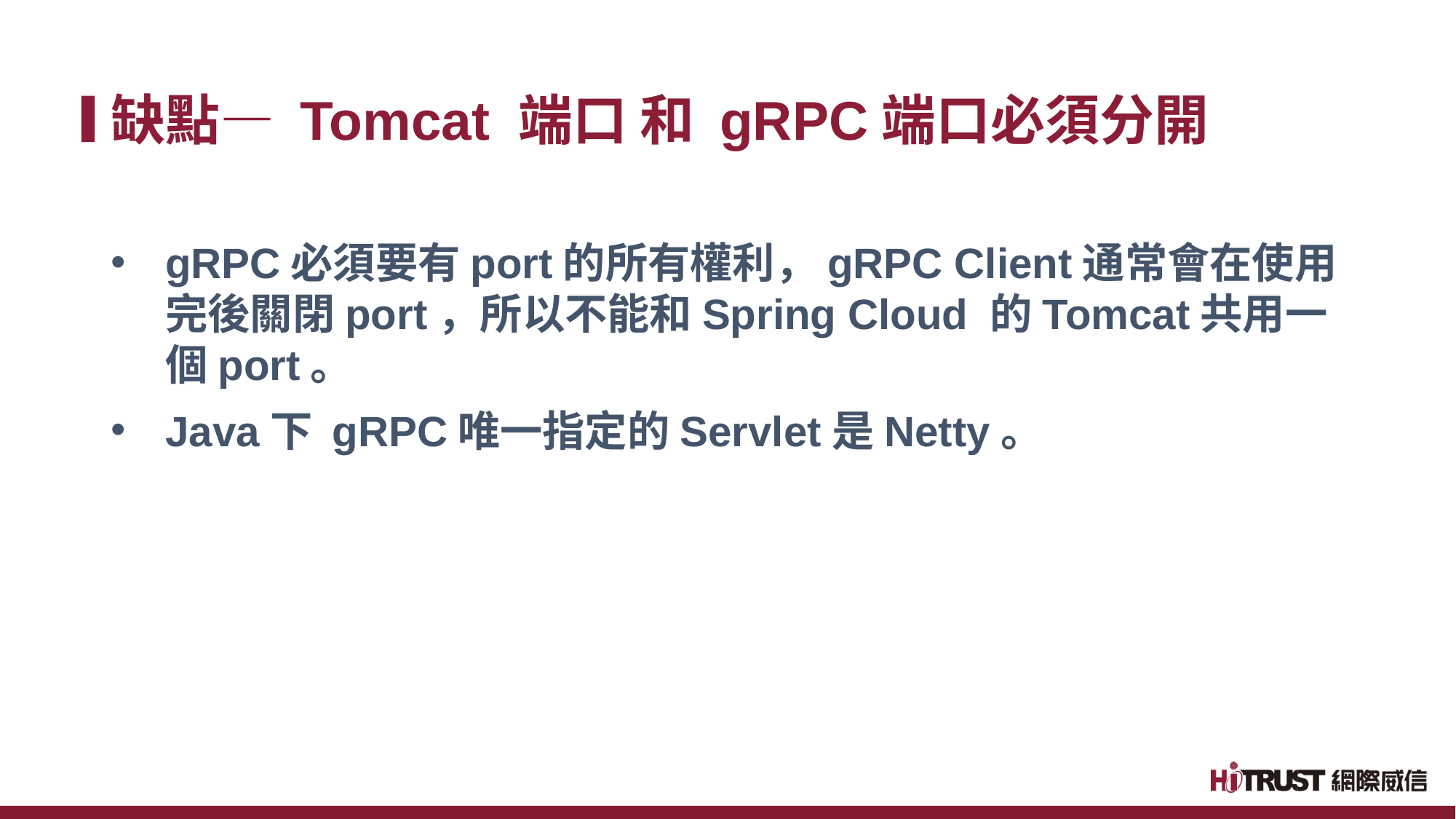

# 缺點— Tomcat 端口 和 gRPC端口必須分開

gRPC必須要有port的所有權利，gRPC Client通常會在使用完後關閉port，所以不能和Spring Cloud 的Tomcat共用一個port。
Java下 gRPC唯一指定的Servlet是Netty。